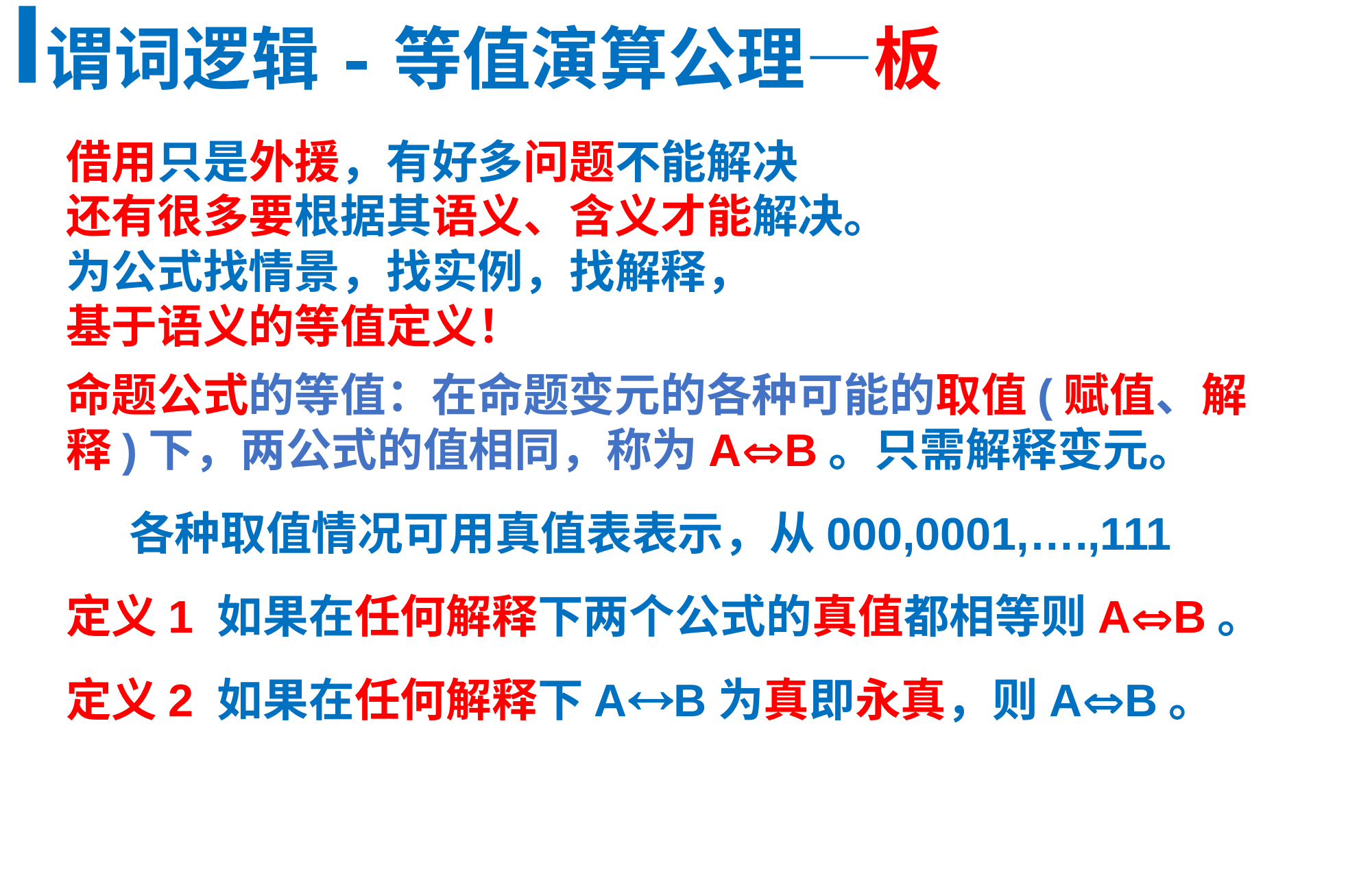

谓词逻辑-等值演算公理—板
借用只是外援，有好多问题不能解决
还有很多要根据其语义、含义才能解决。
为公式找情景，找实例，找解释，
基于语义的等值定义！
命题公式的等值：在命题变元的各种可能的取值(赋值、解释)下，两公式的值相同，称为A⇔B。只需解释变元。
     各种取值情况可用真值表表示，从000,0001,….,111
定义1 如果在任何解释下两个公式的真值都相等则A⇔B。
定义2 如果在任何解释下A↔B为真即永真，则A⇔B。